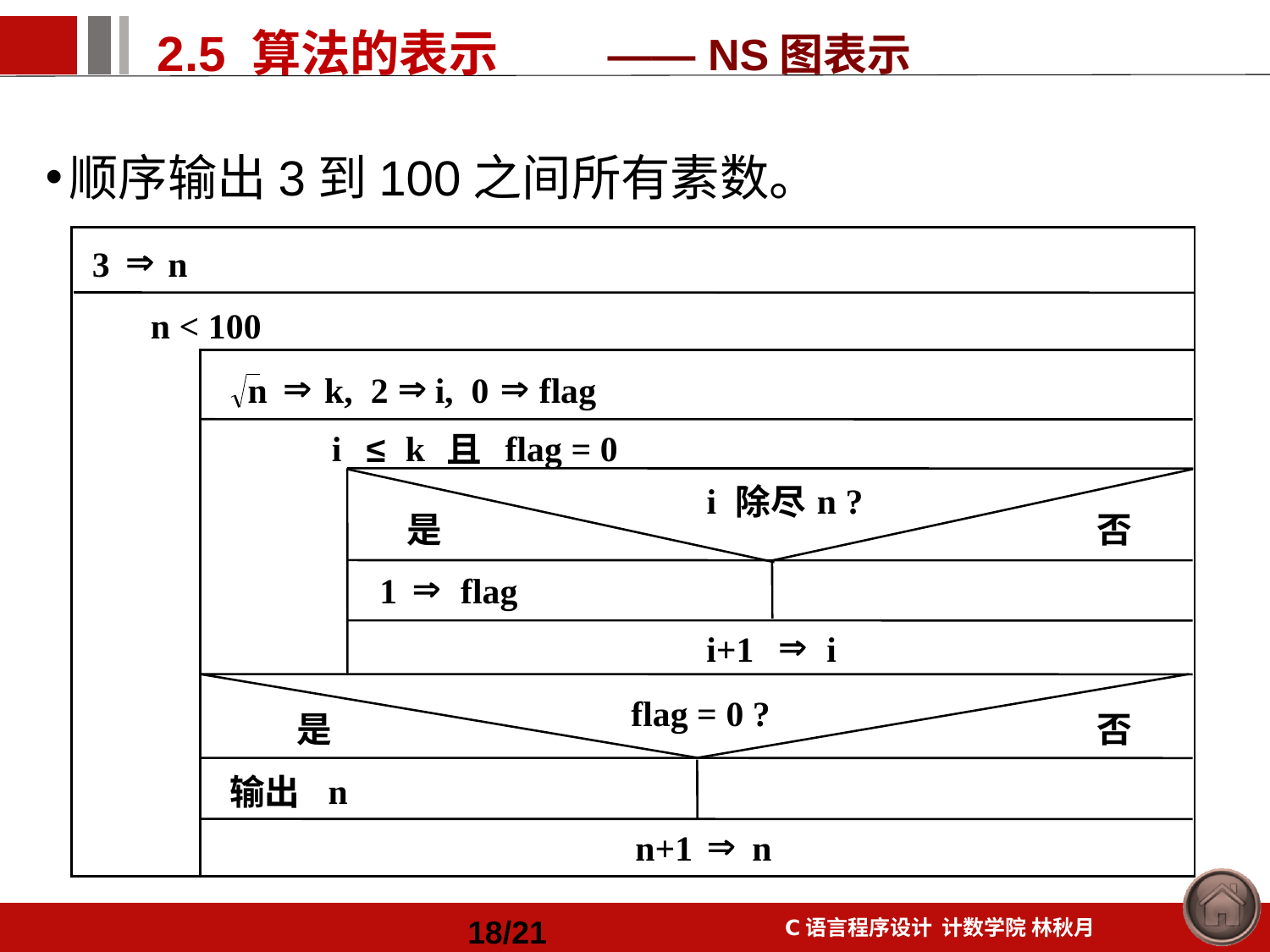

—— NS图表示
顺序输出3到100之间所有素数。

⇒
3

n

n < 100

⇒
⇒
⇒
n
 k,  2

i,  0
flag

i
k
flag = 0
≤
且

i
n ?
除尽
是
否

⇒
1
flag

⇒
i+1
i

flag = 0 ?

是
否

n
输出

⇒
n+1
n